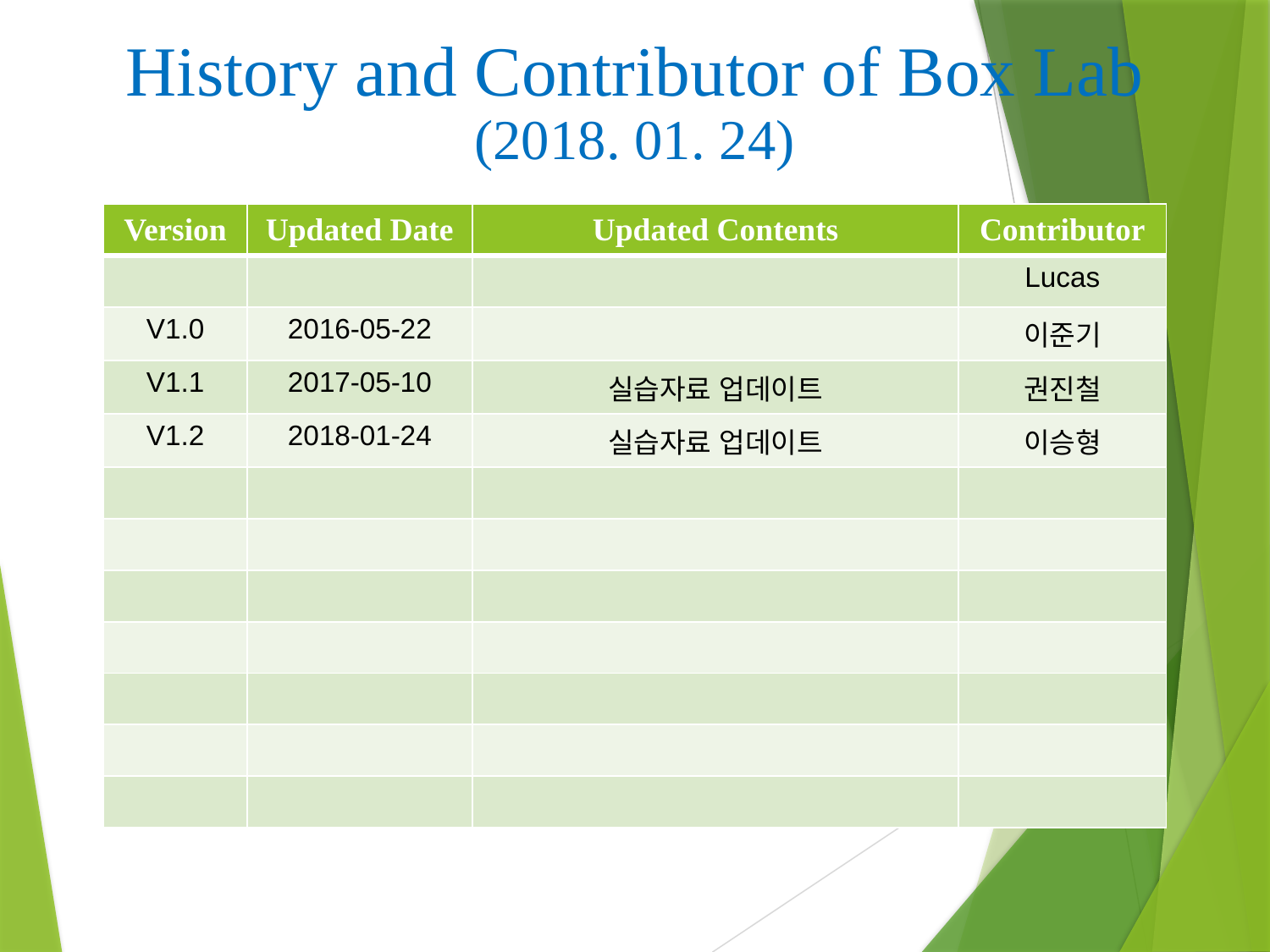

History and Contributor of Box Lab
(2018. 01. 24)
| Version | Updated Date | Updated Contents | Contributor |
| --- | --- | --- | --- |
|  |  |  | Lucas |
| V1.0 | 2016-05-22 |  | 이준기 |
| V1.1 | 2017-05-10 | 실습자료 업데이트 | 권진철 |
| V1.2 | 2018-01-24 | 실습자료 업데이트 | 이승형 |
|  |  |  |  |
|  |  |  |  |
|  |  |  |  |
|  |  |  |  |
|  |  |  |  |
|  |  |  |  |
|  |  |  |  |
2